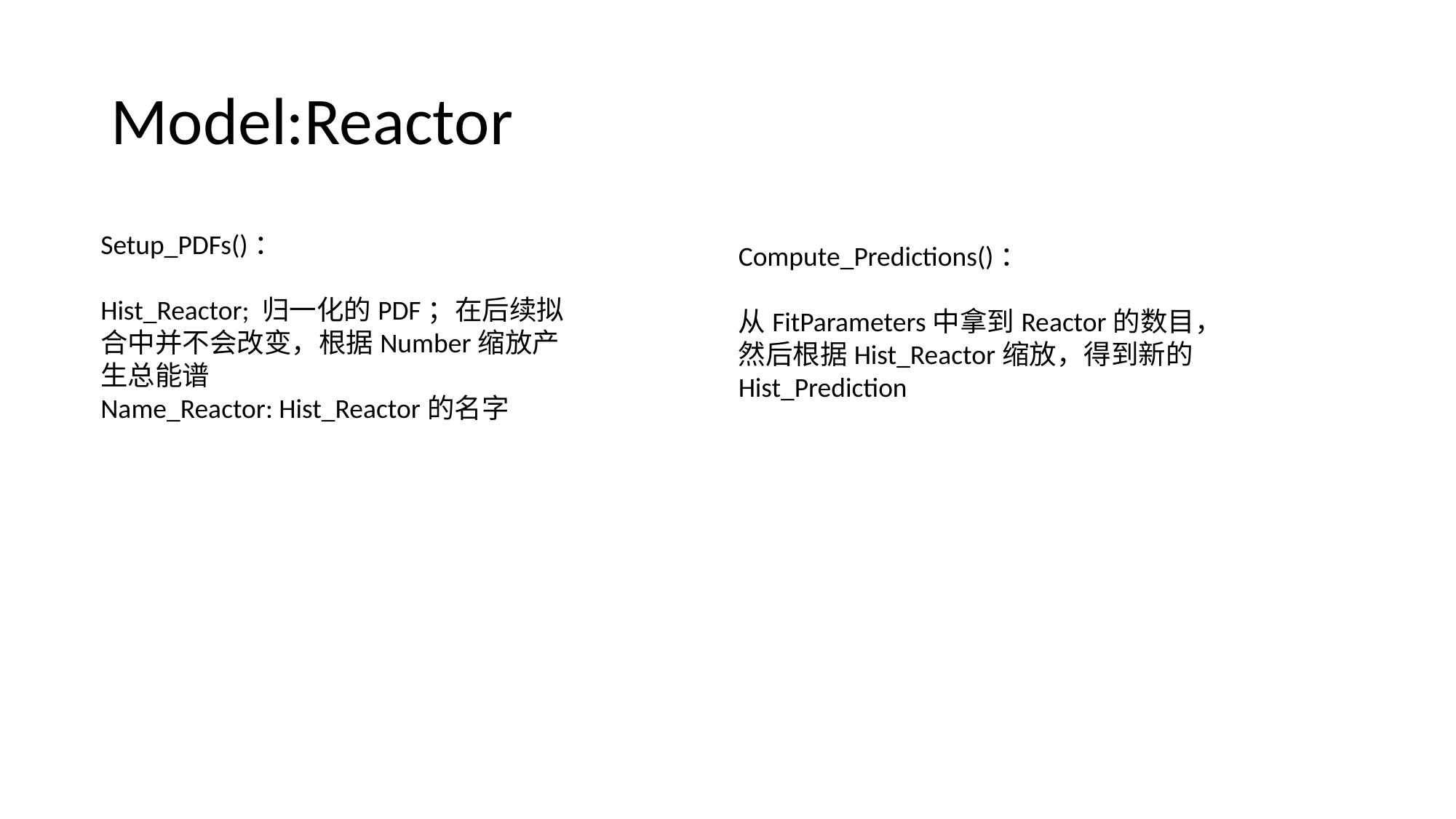

# Model:Reactor
Setup_PDFs()：

Hist_Reactor; 归一化的PDF；在后续拟合中并不会改变，根据Number缩放产生总能谱
Name_Reactor: Hist_Reactor的名字

Compute_Predictions()：

从FitParameters中拿到Reactor的数目，然后根据Hist_Reactor缩放，得到新的Hist_Prediction